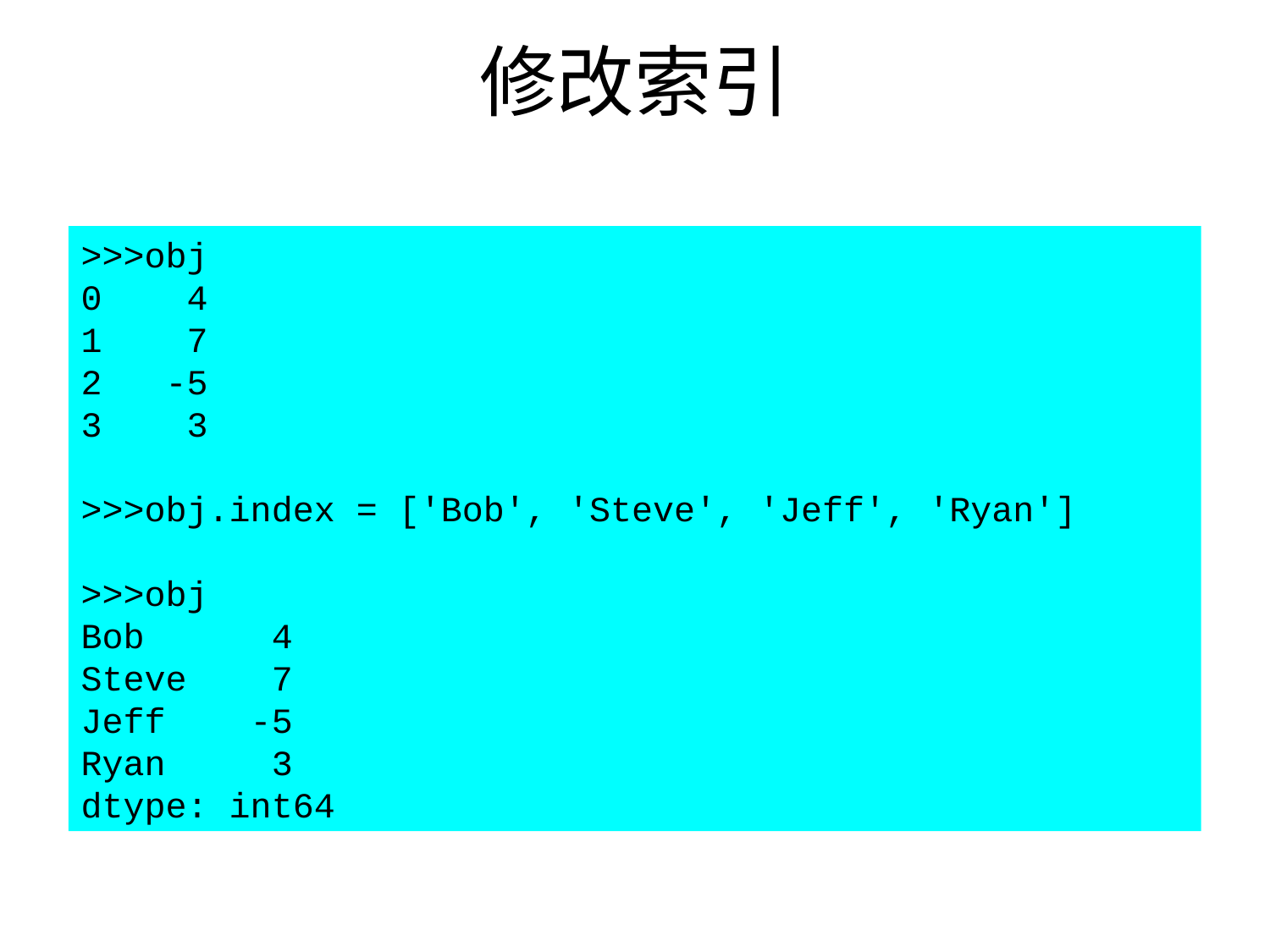

# 修改索引
>>>obj
0    4
1    7
2   -5
3    3

>>>obj.index = ['Bob', 'Steve', 'Jeff', 'Ryan']

>>>obj
Bob      4
Steve    7
Jeff    -5
Ryan     3
dtype: int64